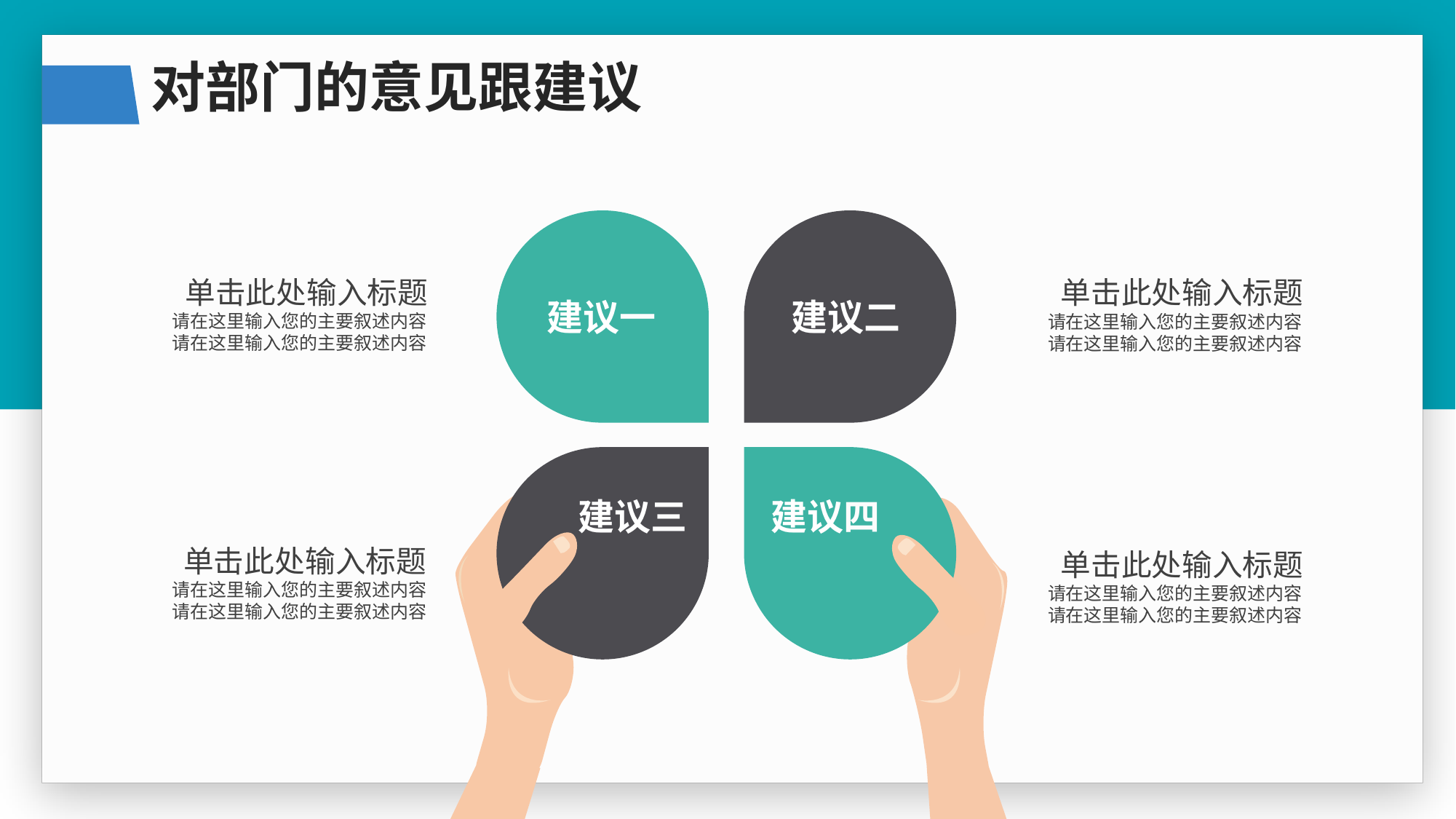

对部门的意见跟建议

建议一

建议二
 单击此处输入标题
请在这里输入您的主要叙述内容
请在这里输入您的主要叙述内容

 单击此处输入标题
请在这里输入您的主要叙述内容
请在这里输入您的主要叙述内容

建议三

建议四

 单击此处输入标题
请在这里输入您的主要叙述内容
请在这里输入您的主要叙述内容

 单击此处输入标题
请在这里输入您的主要叙述内容
请在这里输入您的主要叙述内容